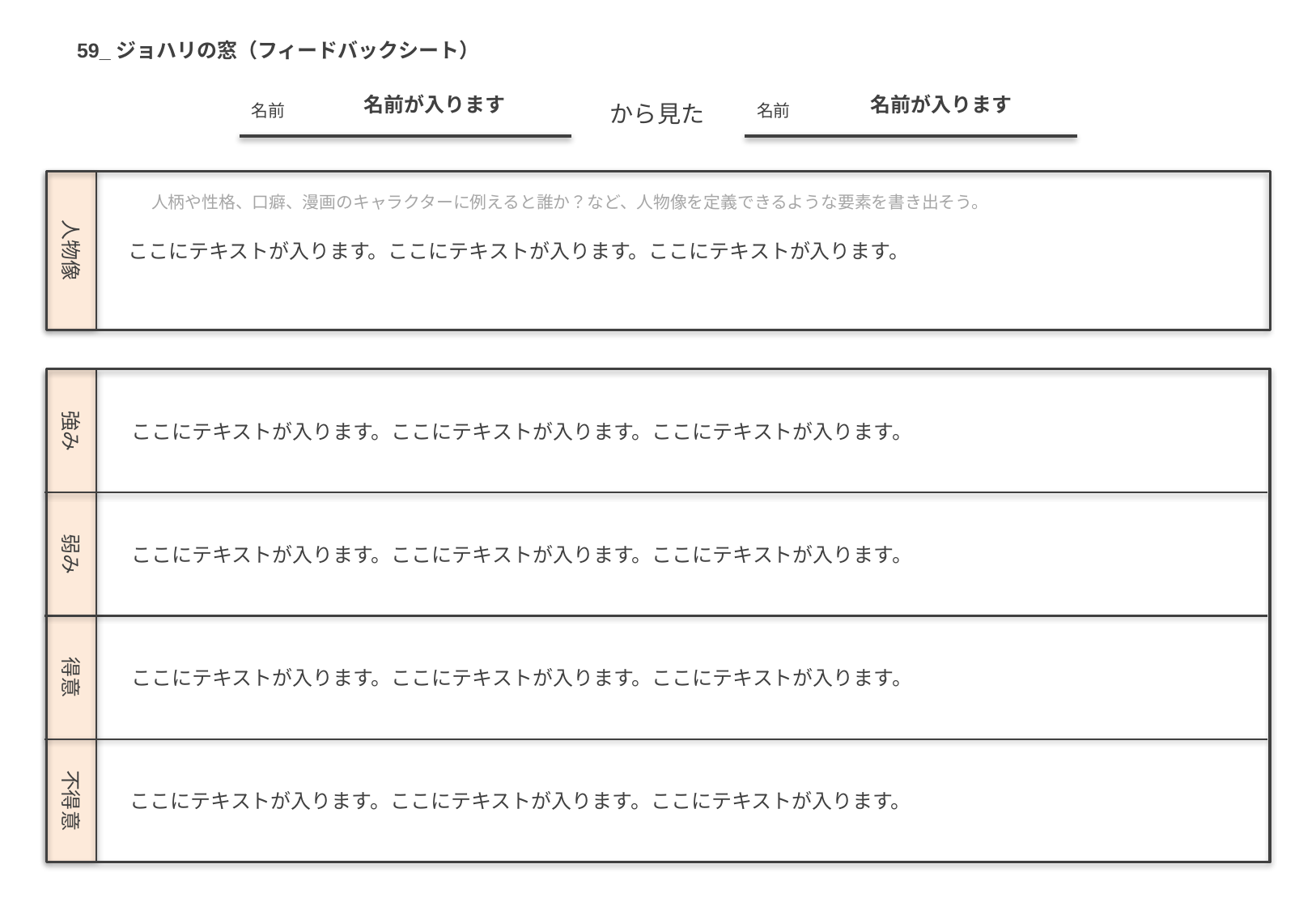

59_ジョハリの窓（フィードバックシート）
名前が入ります
名前が入ります
名前
名前
から見た

人柄や性格、口癖、漫画のキャラクターに例えると誰か？など、人物像を定義できるような要素を書き出そう。
人物像
ここにテキストが入ります。ここにテキストが入ります。ここにテキストが入ります。

強み
ここにテキストが入ります。ここにテキストが入ります。ここにテキストが入ります。
弱み
ここにテキストが入ります。ここにテキストが入ります。ここにテキストが入ります。
得意
ここにテキストが入ります。ここにテキストが入ります。ここにテキストが入ります。
不得意
ここにテキストが入ります。ここにテキストが入ります。ここにテキストが入ります。